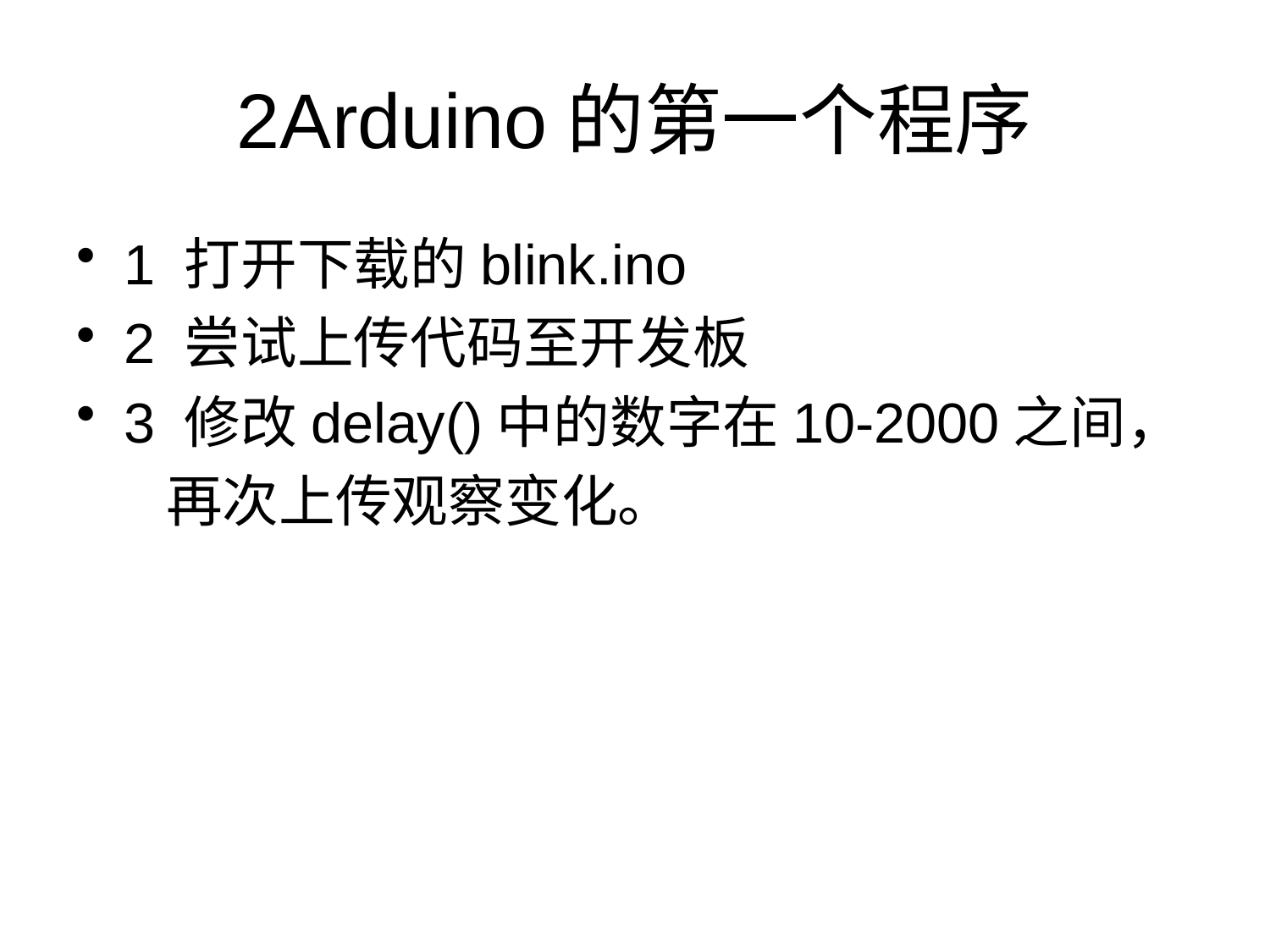

# 2Arduino的第一个程序
1 打开下载的blink.ino
2 尝试上传代码至开发板
3 修改delay()中的数字在10-2000之间，
      再次上传观察变化。